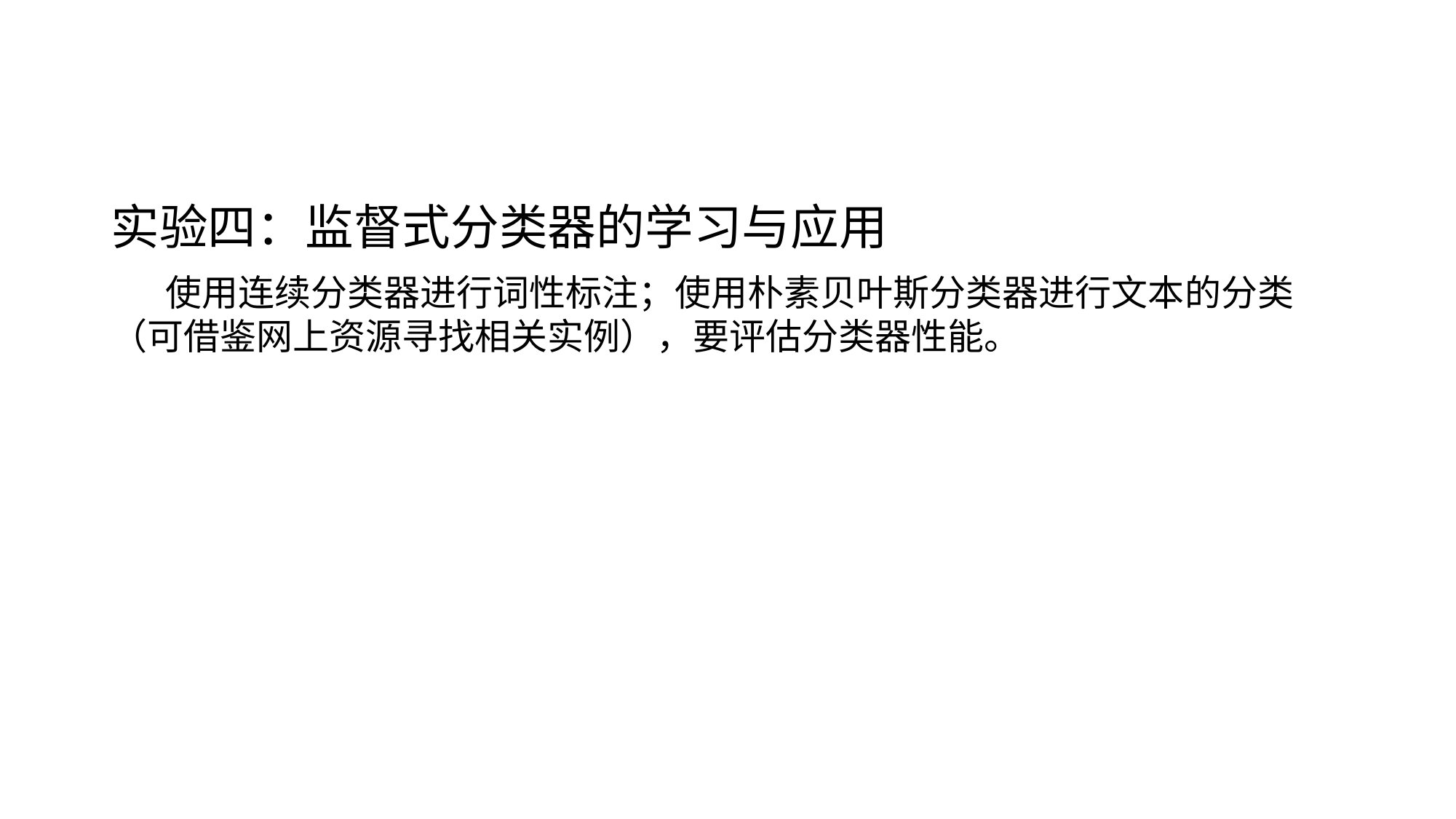

实验四：监督式分类器的学习与应用
使用连续分类器进行词性标注；使用朴素贝叶斯分类器进行文本的分类（可借鉴网上资源寻找相关实例），要评估分类器性能。